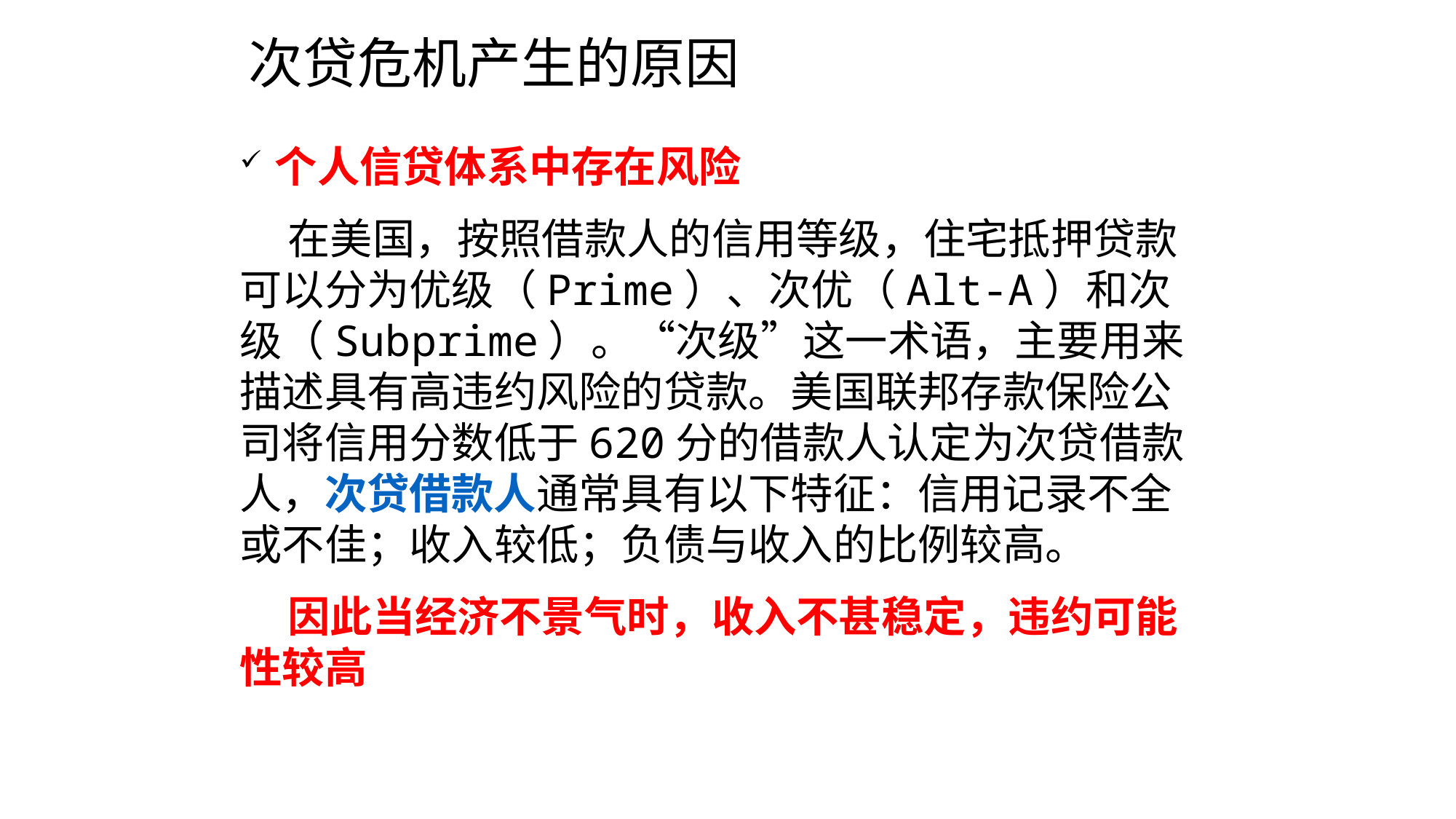

# 次贷危机产生的原因
 个人信贷体系中存在风险
    在美国，按照借款人的信用等级，住宅抵押贷款可以分为优级（Prime）、次优（Alt-A）和次级（Subprime）。“次级”这一术语，主要用来描述具有高违约风险的贷款。美国联邦存款保险公司将信用分数低于620分的借款人认定为次贷借款人，次贷借款人通常具有以下特征：信用记录不全或不佳；收入较低；负债与收入的比例较高。
    因此当经济不景气时，收入不甚稳定，违约可能性较高